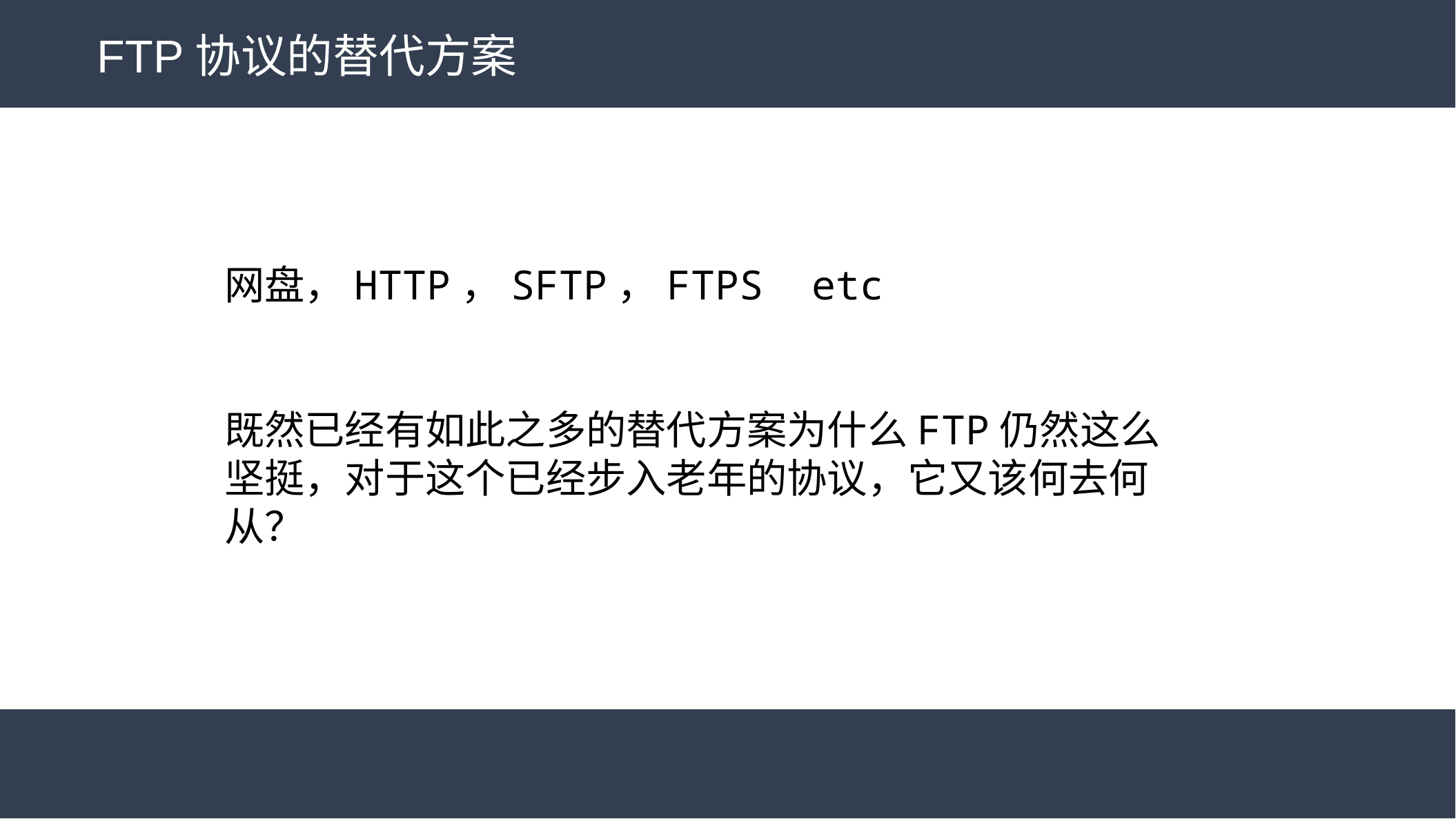

FTP协议的替代方案
网盘，HTTP，SFTP，FTPS  etc

既然已经有如此之多的替代方案为什么FTP仍然这么坚挺，对于这个已经步入老年的协议，它又该何去何从？